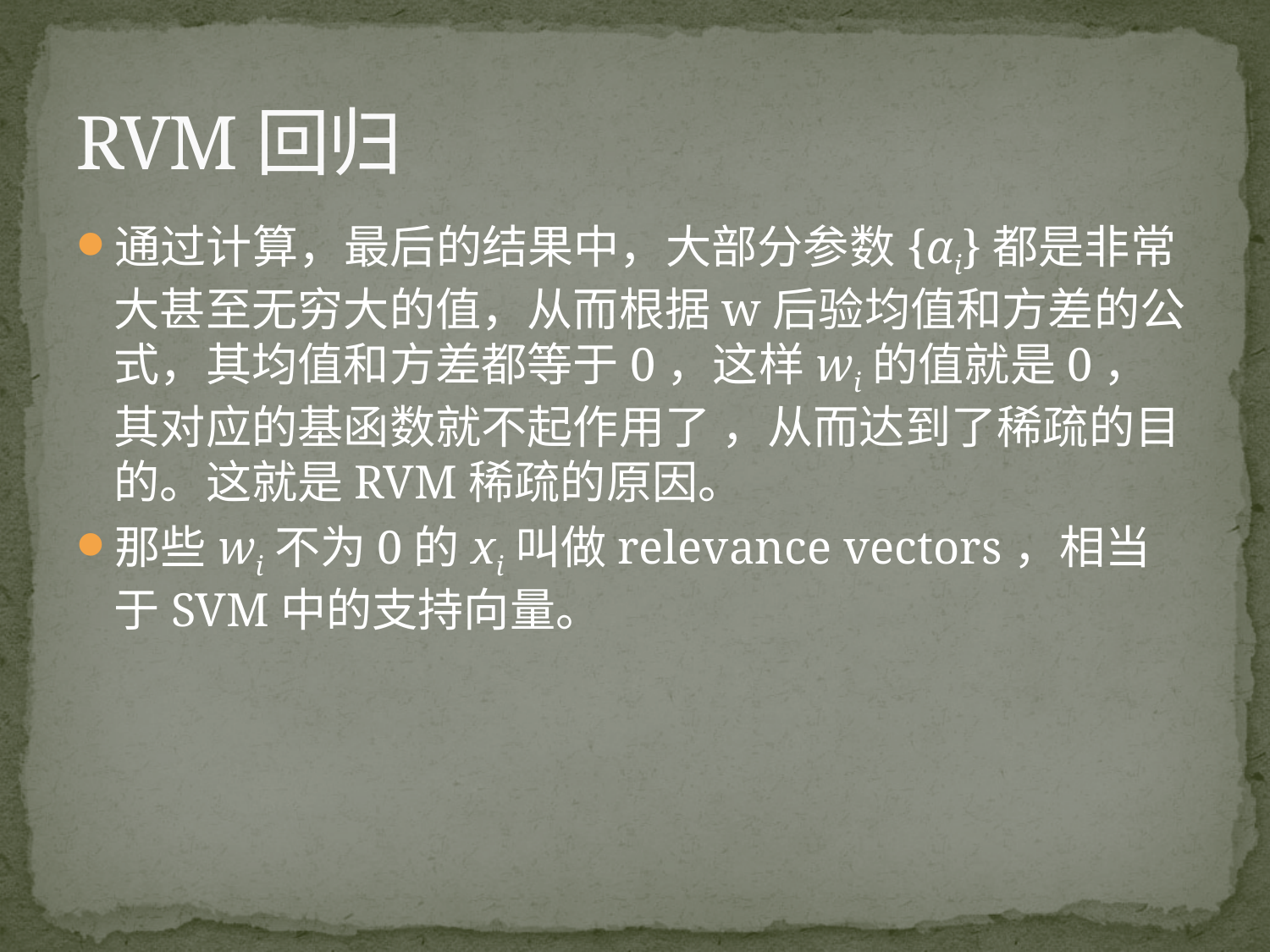

# RVM回归
通过计算，最后的结果中，大部分参数{αi}都是非常大甚至无穷大的值，从而根据w后验均值和方差的公式，其均值和方差都等于0，这样wi的值就是0，其对应的基函数就不起作用了 ，从而达到了稀疏的目的。这就是RVM稀疏的原因。
那些wi不为0的xi叫做relevance vectors，相当于SVM中的支持向量。